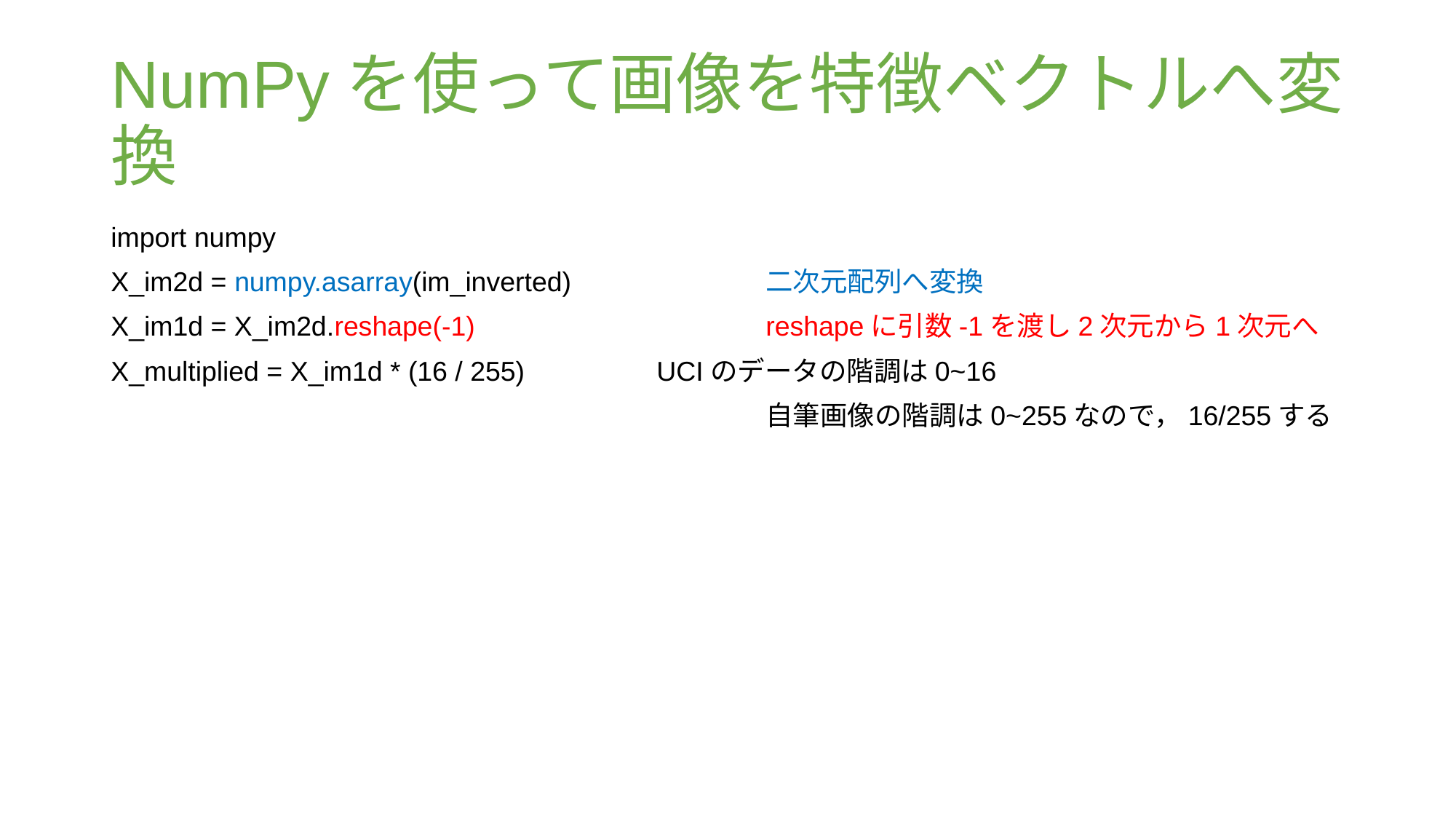

# NumPyを使って画像を特徴ベクトルへ変換
import numpy
X_im2d = numpy.asarray(im_inverted)		二次元配列へ変換
X_im1d = X_im2d.reshape(-1)			reshapeに引数-1を渡し2次元から1次元へ
X_multiplied = X_im1d * (16 / 255)		UCIのデータの階調は0~16
						自筆画像の階調は0~255なので，16/255する